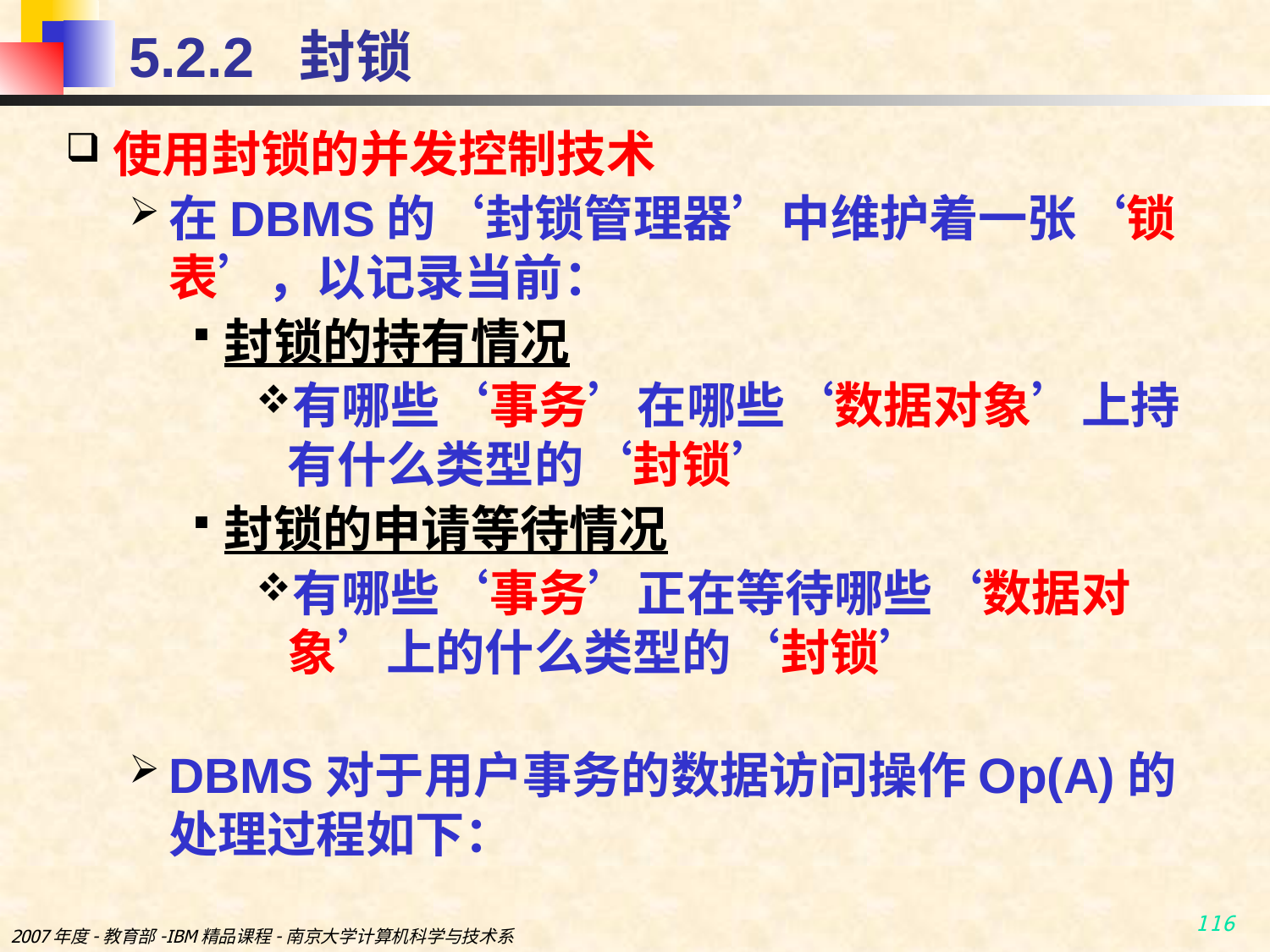

# 5.2.2  封锁
使用封锁的并发控制技术
在DBMS的‘封锁管理器’中维护着一张‘锁表’，以记录当前：
封锁的持有情况
有哪些‘事务’在哪些‘数据对象’上持有什么类型的‘封锁’
封锁的申请等待情况
有哪些‘事务’正在等待哪些‘数据对象’上的什么类型的‘封锁’

DBMS对于用户事务的数据访问操作Op(A)的处理过程如下：
116